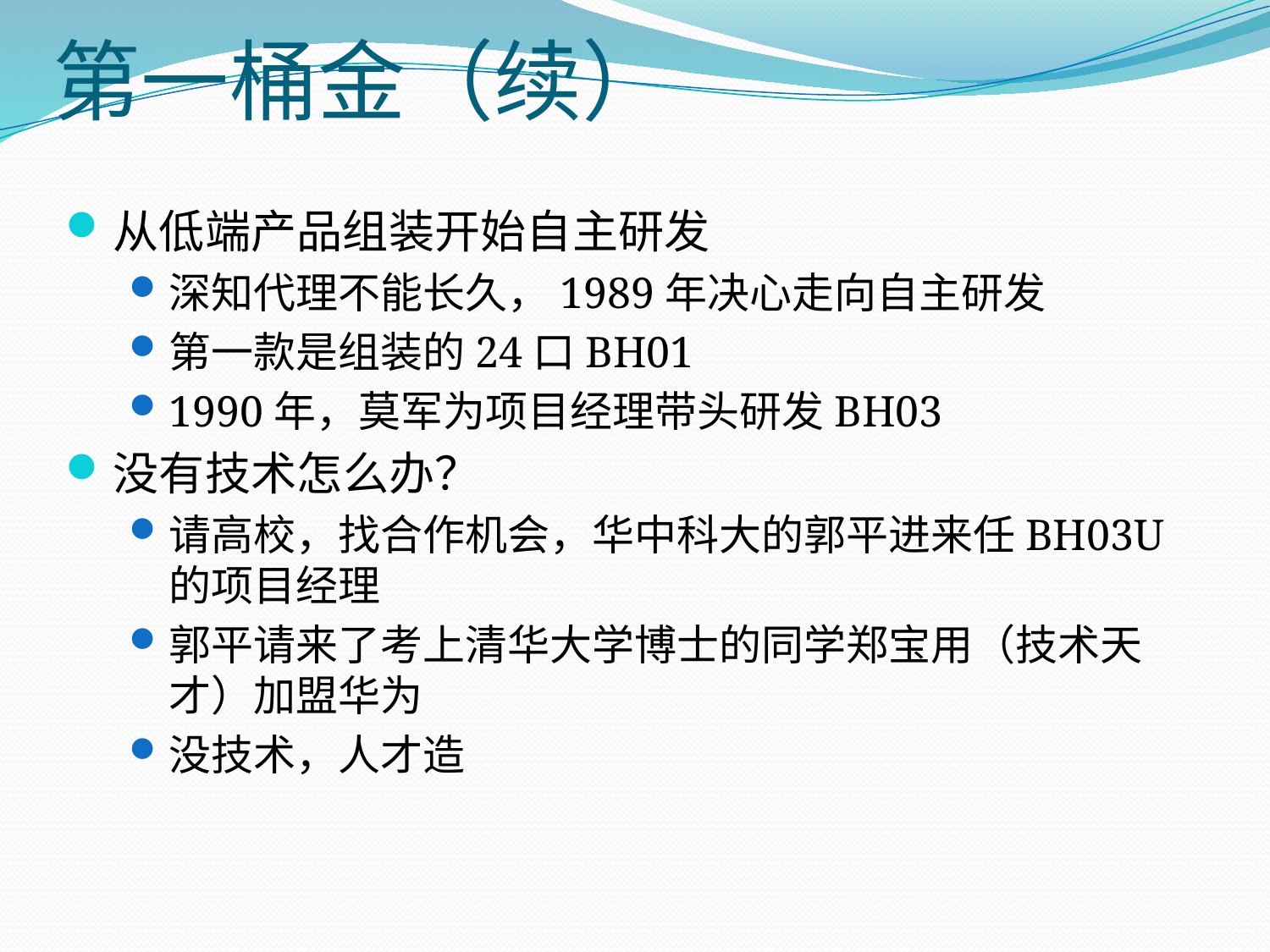

# 第一桶金（续）
从低端产品组装开始自主研发
深知代理不能长久，1989年决心走向自主研发
第一款是组装的24口BH01
1990年，莫军为项目经理带头研发BH03
没有技术怎么办？
请高校，找合作机会，华中科大的郭平进来任BH03U的项目经理
郭平请来了考上清华大学博士的同学郑宝用（技术天才）加盟华为
没技术，人才造